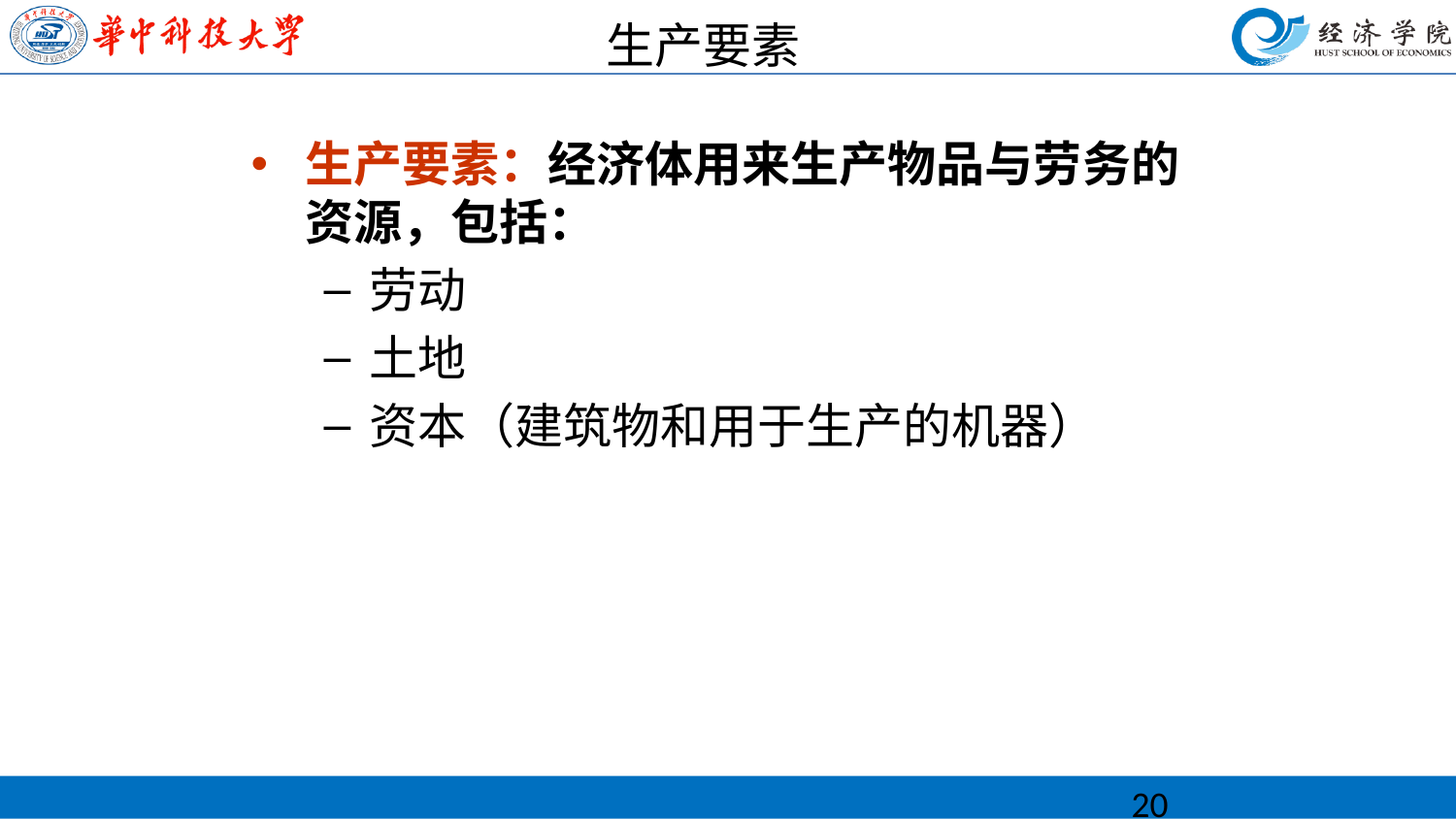

20

生产要素
生产要素：经济体用来生产物品与劳务的资源，包括：
劳动
土地
资本（建筑物和用于生产的机器）